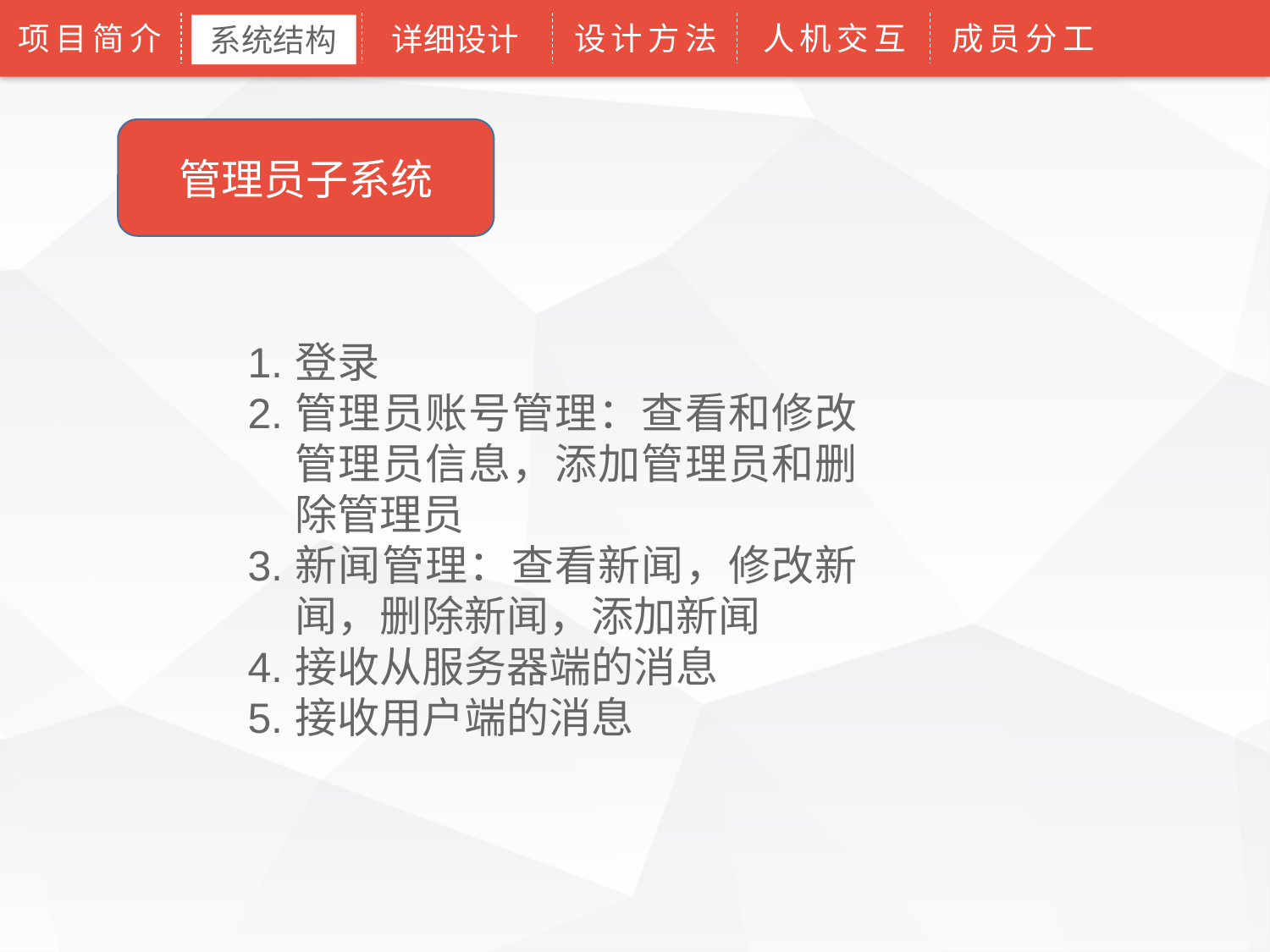

项目简介
设计方法
人机交互
成员分工
详细设计
系统结构

管理员子系统

登录
管理员账号管理：查看和修改管理员信息，添加管理员和删除管理员
新闻管理：查看新闻，修改新闻，删除新闻，添加新闻
接收从服务器端的消息
接收用户端的消息